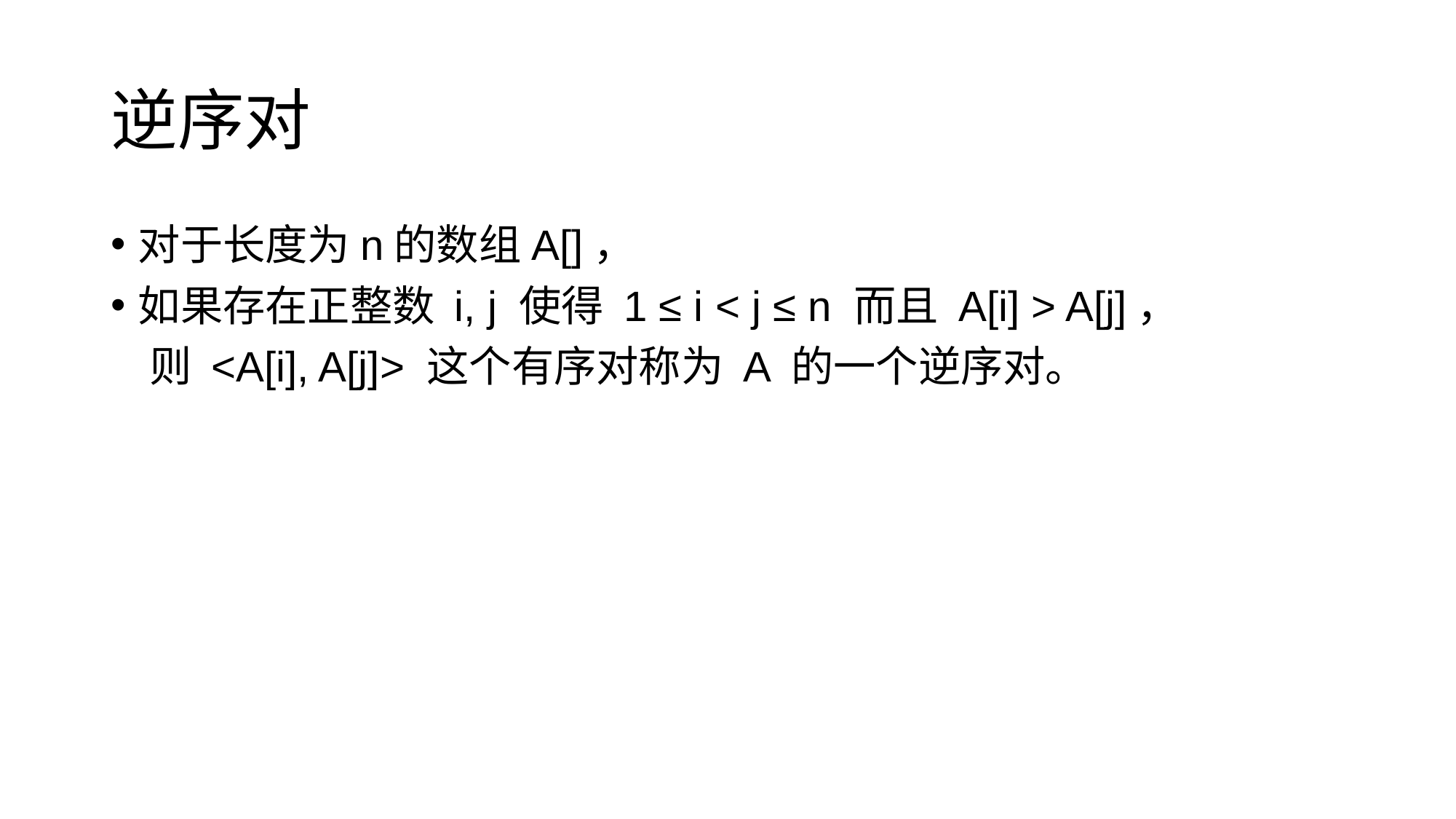

# 逆序对
对于长度为n的数组A[]，
如果存在正整数 i, j 使得 1 ≤ i < j ≤ n 而且 A[i] > A[j]，
   则 <A[i], A[j]> 这个有序对称为 A 的一个逆序对。